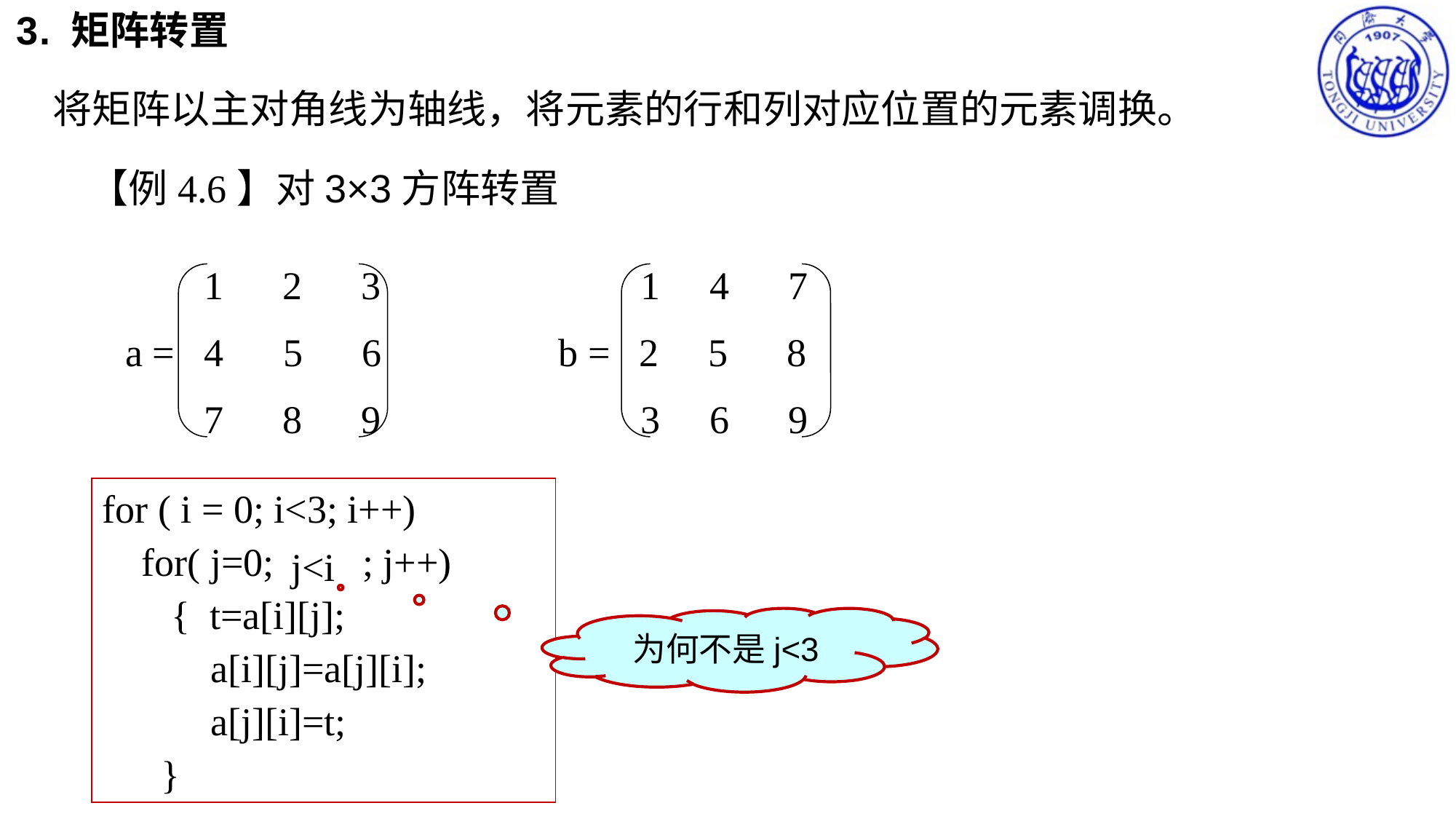

矩阵转置
   将矩阵以主对角线为轴线，将元素的行和列对应位置的元素调换。
	 【例4.6】对3×3方阵转置
        1      2      3		        1     4      7
a =   4      5      6                  b =   2     5      8
        7      8      9		        3     6      9

for ( i = 0; i<3; i++)
    for( j=0;         ; j++)
       {  t=a[i][j];
           a[i][j]=a[j][i];
           a[j][i]=t;
      }
j<i
为何不是j<3